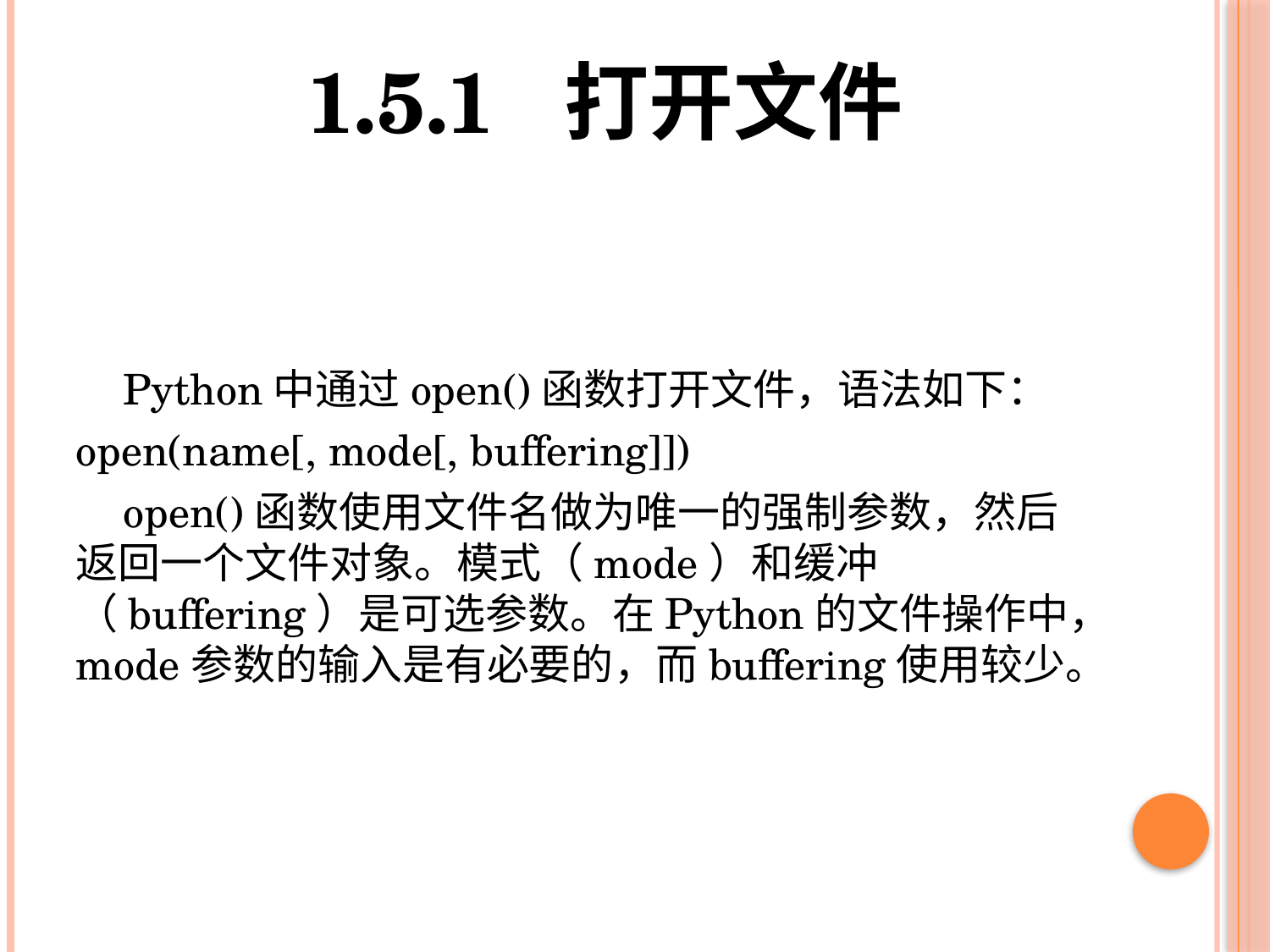

# 1.5.1  打开文件
    Python中通过open()函数打开文件，语法如下：
open(name[, mode[, buffering]])
    open()函数使用文件名做为唯一的强制参数，然后返回一个文件对象。模式（mode）和缓冲（buffering）是可选参数。在Python的文件操作中，mode参数的输入是有必要的，而buffering使用较少。